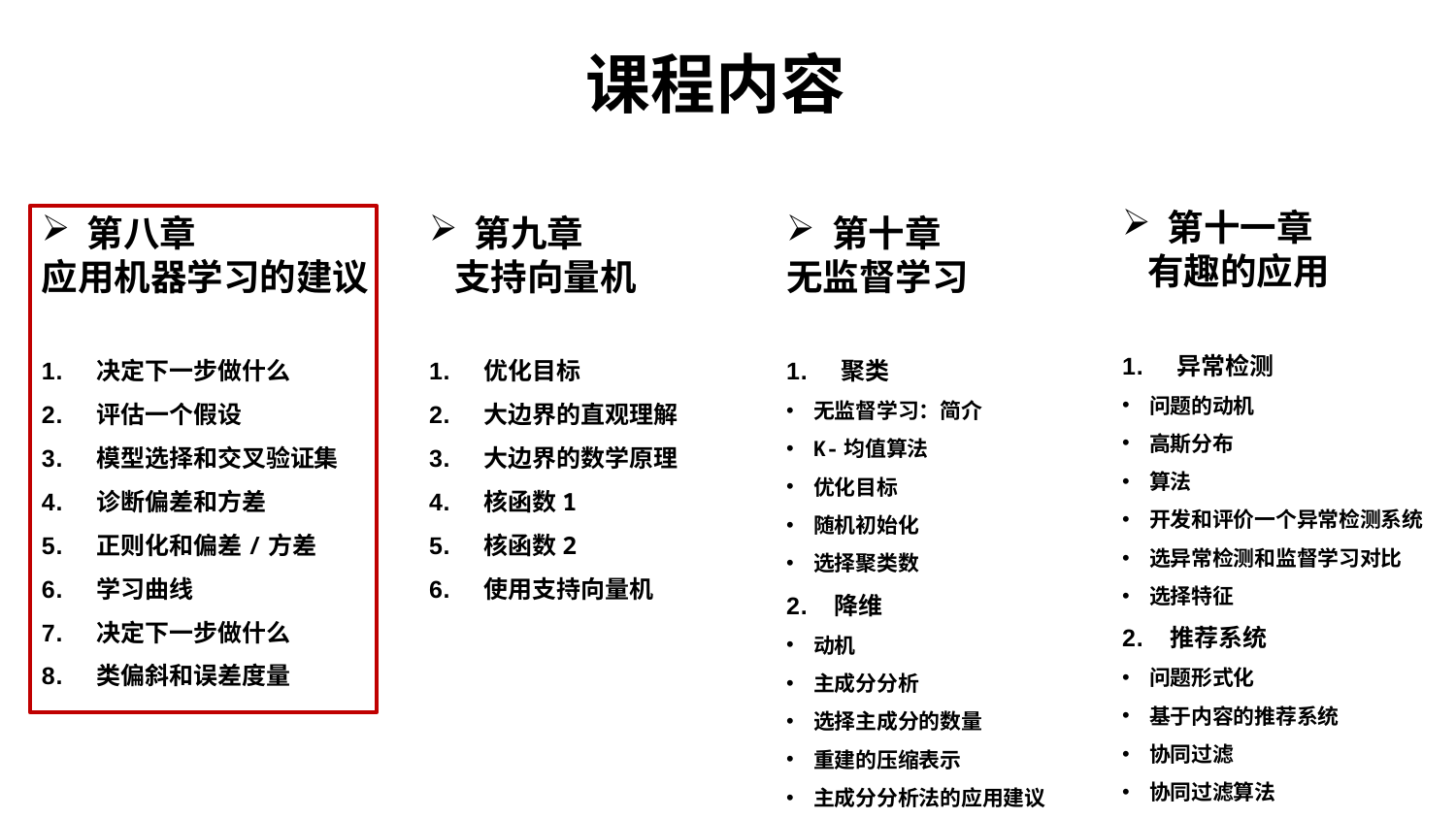

# 课程内容
第十一章
  有趣的应用

异常检测
问题的动机
高斯分布
算法
开发和评价一个异常检测系统
选异常检测和监督学习对比
选择特征
 推荐系统
问题形式化
基于内容的推荐系统
协同过滤
协同过滤算法

第十章
无监督学习

聚类
无监督学习：简介
K-均值算法
优化目标
随机初始化
选择聚类数
 降维
动机
主成分分析
选择主成分的数量
重建的压缩表示
主成分分析法的应用建议
第八章
应用机器学习的建议

决定下一步做什么
评估一个假设
模型选择和交叉验证集
诊断偏差和方差
正则化和偏差/方差
学习曲线
决定下一步做什么
类偏斜和误差度量
第九章
  支持向量机

优化目标
大边界的直观理解
大边界的数学原理
核函数1
核函数2
使用支持向量机